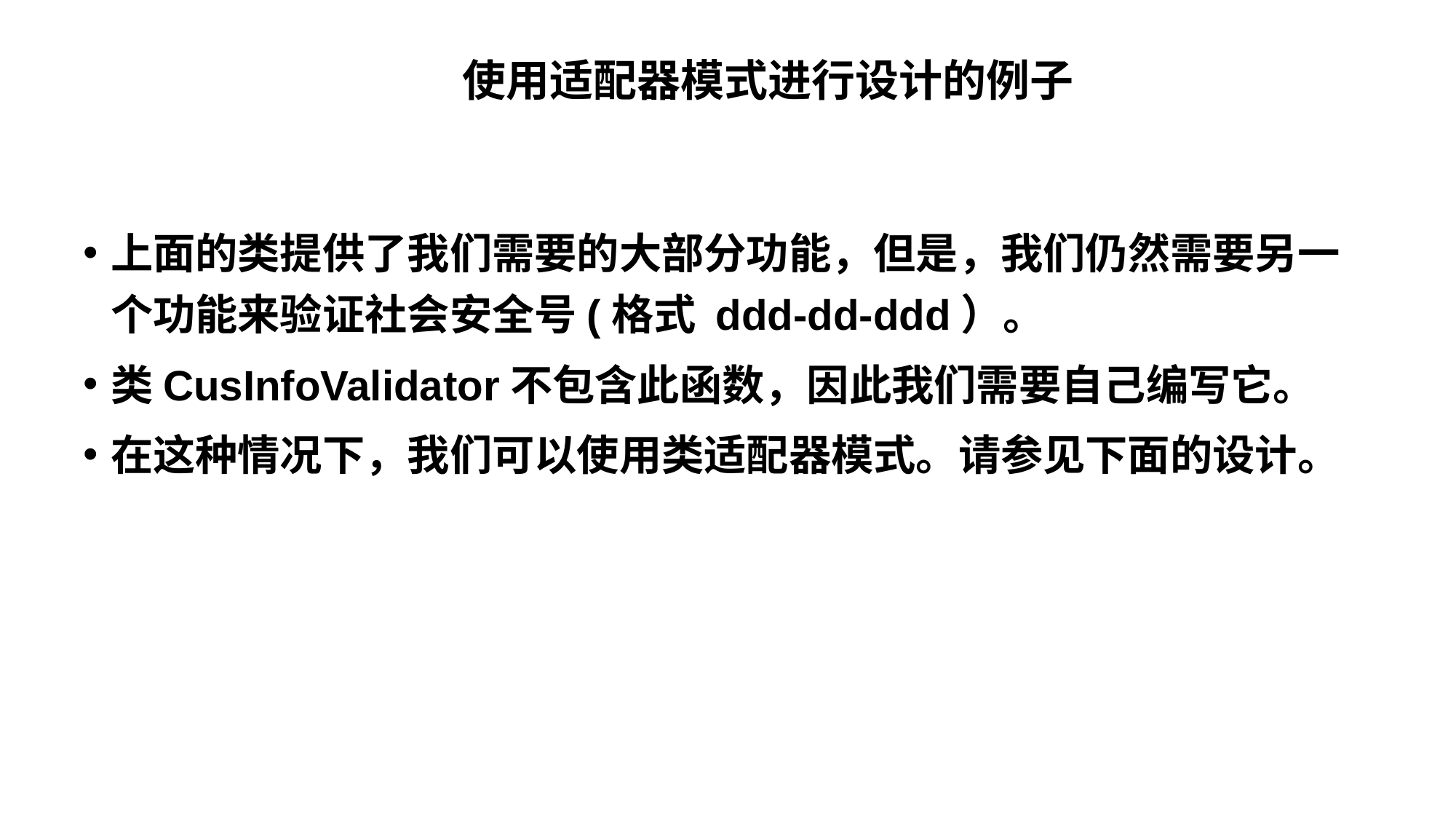

# 使用适配器模式进行设计的例子
上面的类提供了我们需要的大部分功能，但是，我们仍然需要另一个功能来验证社会安全号(格式 ddd-dd-ddd）。
类CusInfoValidator不包含此函数，因此我们需要自己编写它。
在这种情况下，我们可以使用类适配器模式。请参见下面的设计。
35